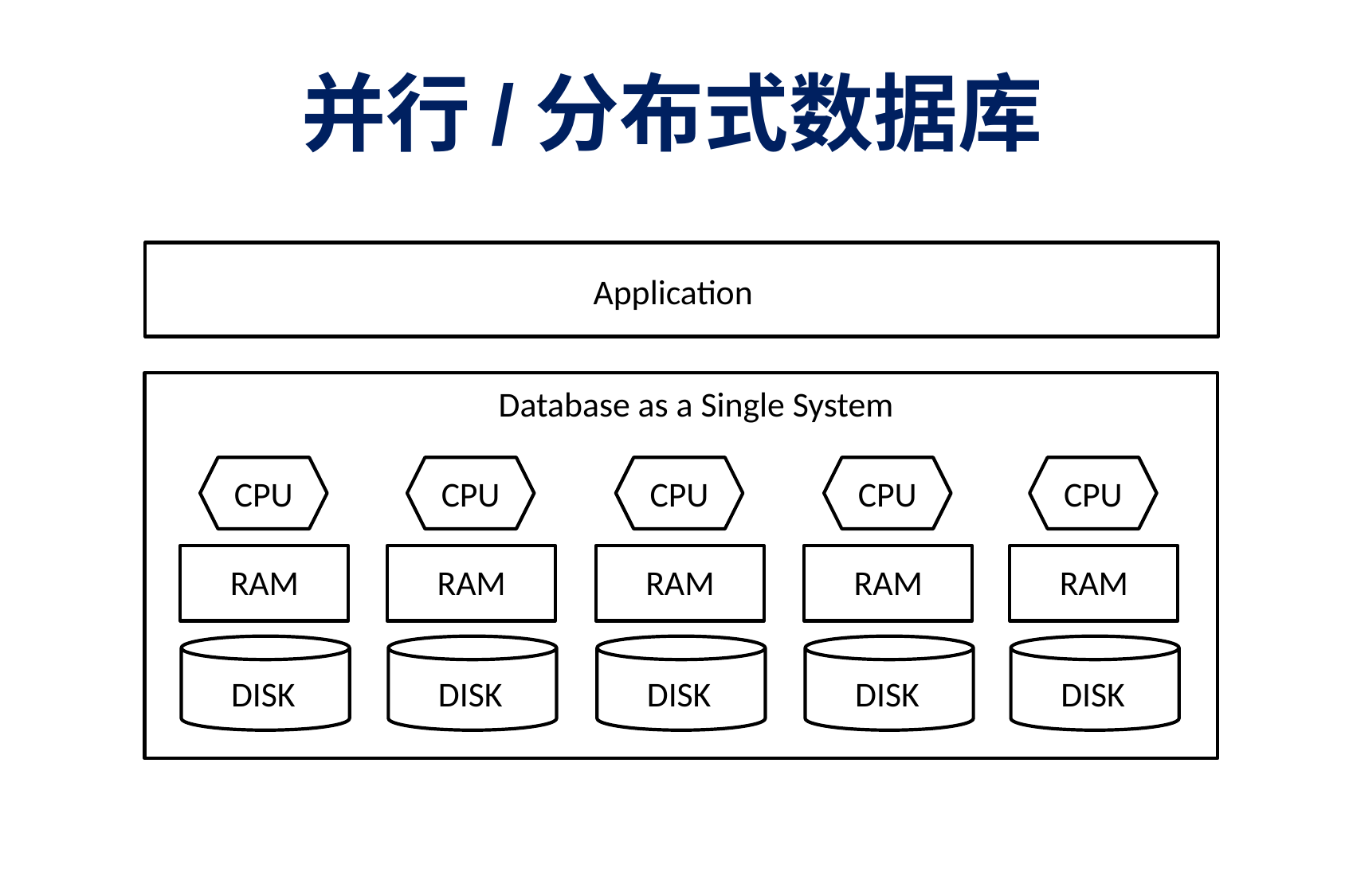

# 并行/分布式数据库

Application

Database as a Single System
CPU

RAM

DISK
CPU

RAM

DISK
CPU

RAM

DISK
CPU

RAM

DISK
CPU

RAM

DISK